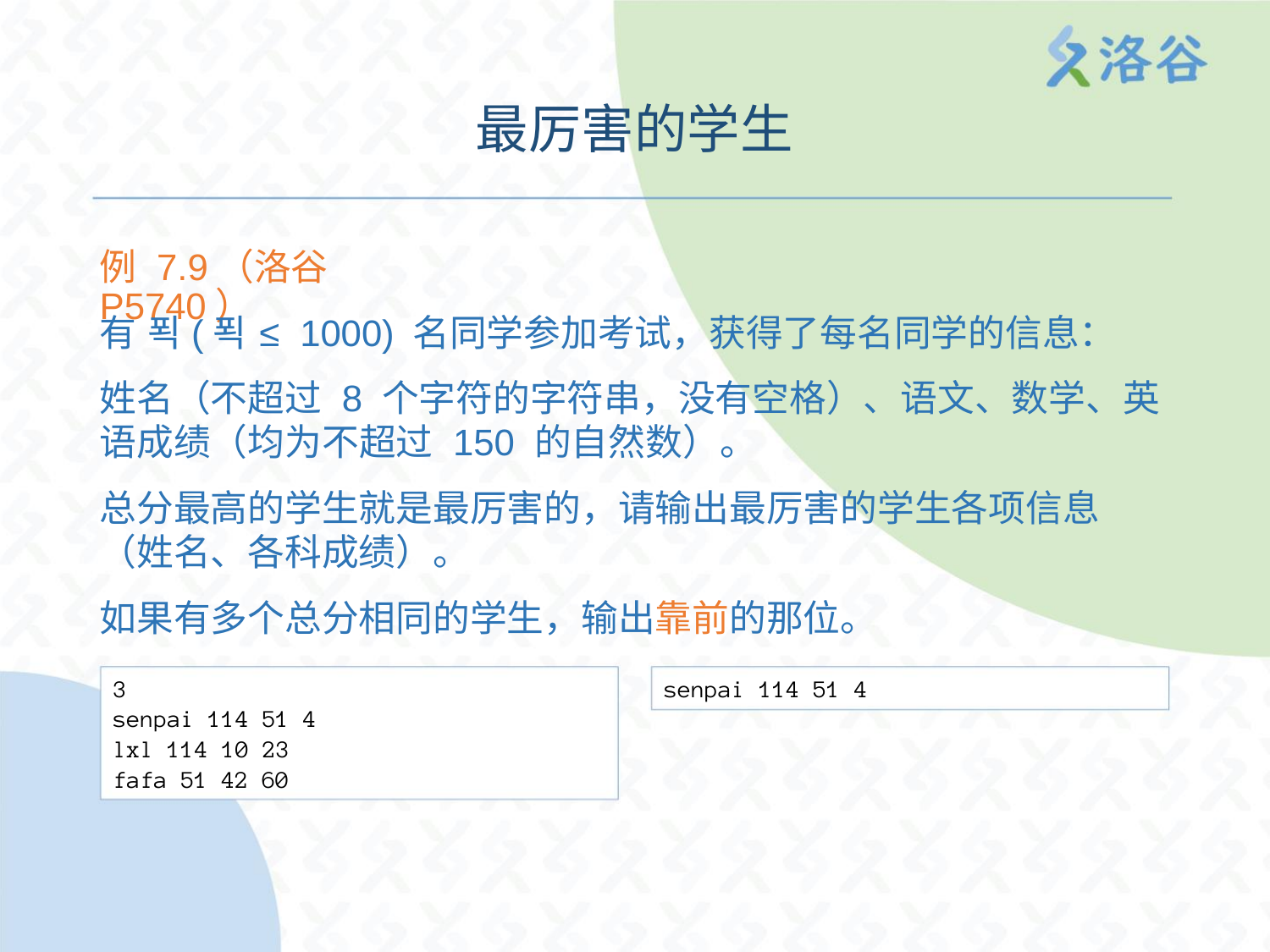

最厉害的学生
例 7.9（洛谷 P5740）
有 푁(푁 ≤ 1000) 名同学参加考试，获得了每名同学的信息：
姓名（不超过 8 个字符的字符串，没有空格）、语文、数学、英
语成绩（均为不超过 150 的自然数）。
总分最高的学生就是最厉害的，请输出最厉害的学生各项信息
（姓名、各科成绩）。
如果有多个总分相同的学生，输出靠前的那位。
3
senpai 114 51 4
senpai 114 51 4
lxl 114 10 23
fafa 51 42 60